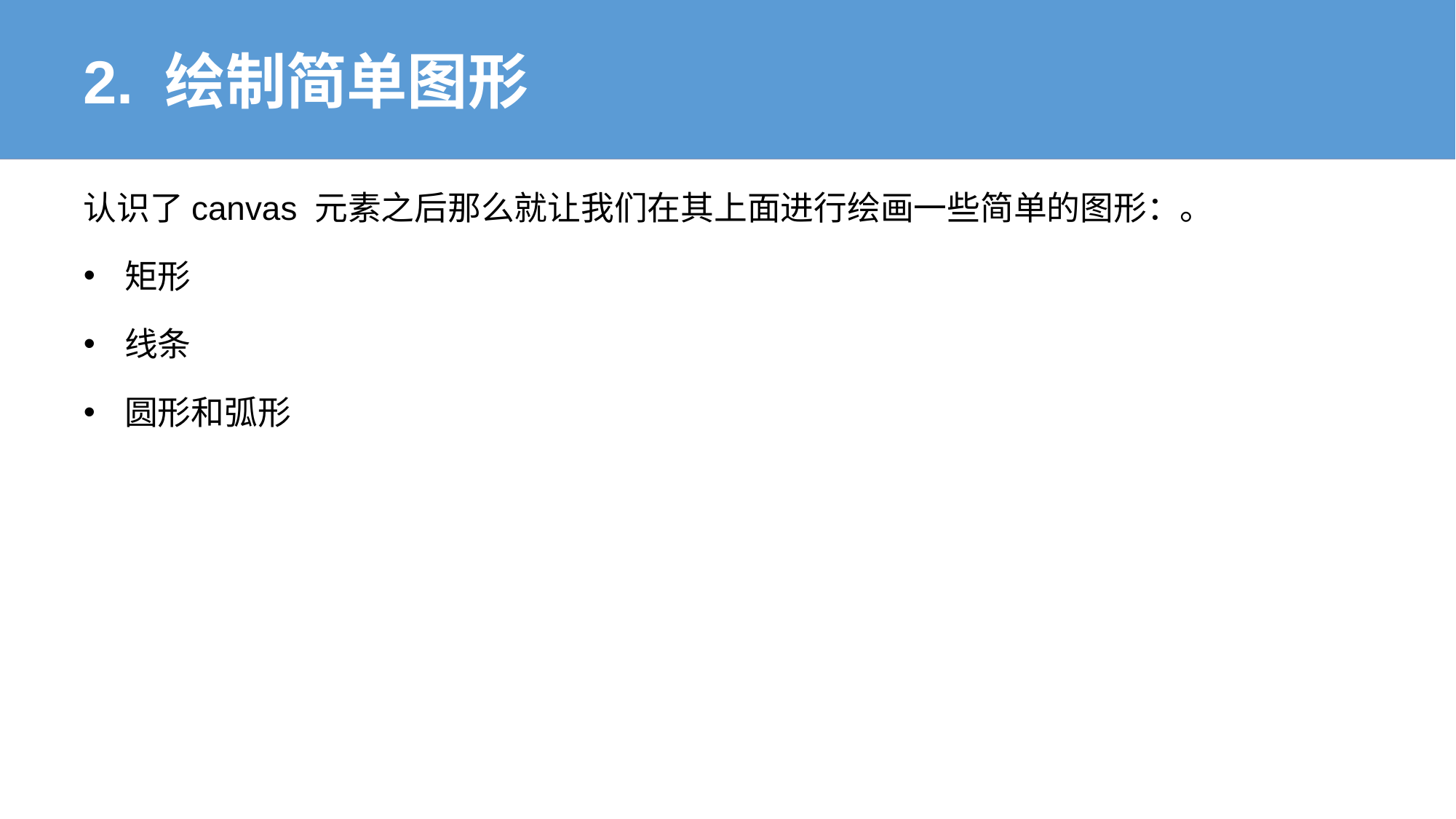

# 2. 绘制简单图形
认识了canvas 元素之后那么就让我们在其上面进行绘画一些简单的图形：。
矩形
线条
圆形和弧形